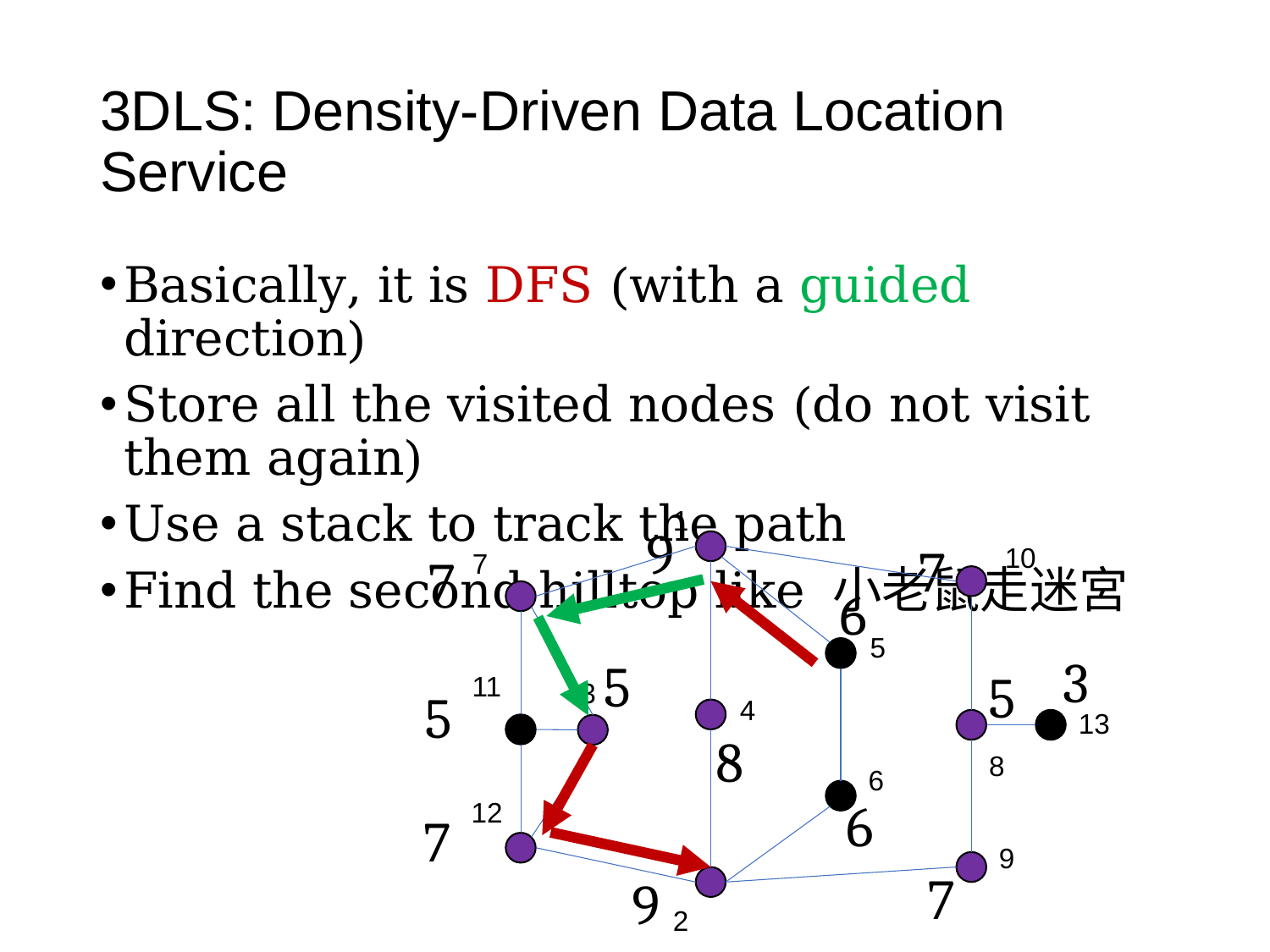

# 3DLS: Density-Driven Data Location Service
Basically, it is DFS (with a guided direction)
Store all the visited nodes (do not visit them again)
Use a stack to track the path
Find the second hilltop like 小老鼠走迷宮
1

10
7

5

11
3
4
13

8
6

12

9

2
9
7
7
6
3
5
5
5
8
6
7
7
9